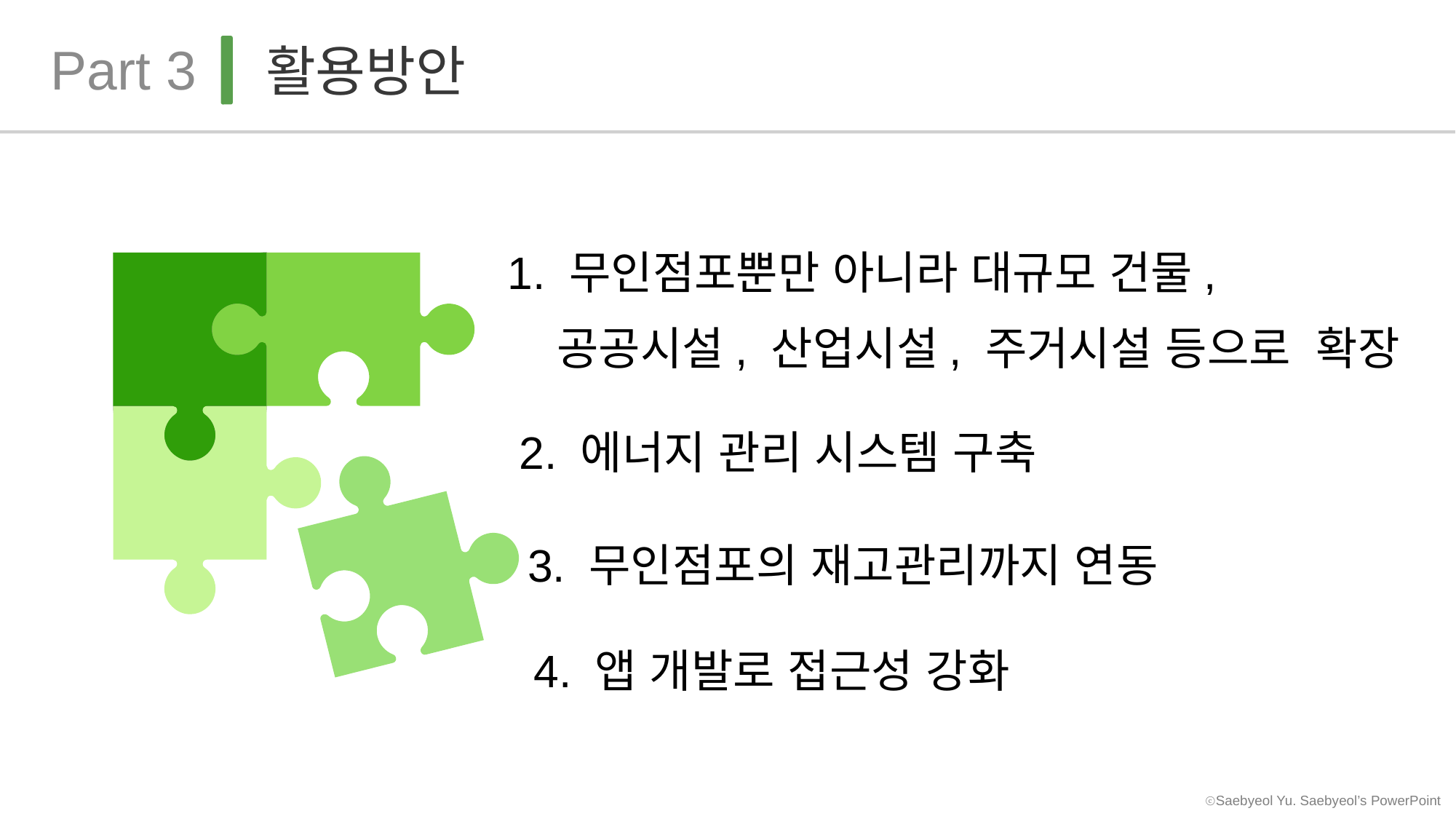

Part 3
활용방안

1. 무인점포뿐만 아니라 대규모 건물,
   공공시설, 산업시설, 주거시설 등으로  확장

2. 에너지 관리 시스템 구축

3. 무인점포의 재고관리까지 연동
4. 앱 개발로 접근성 강화